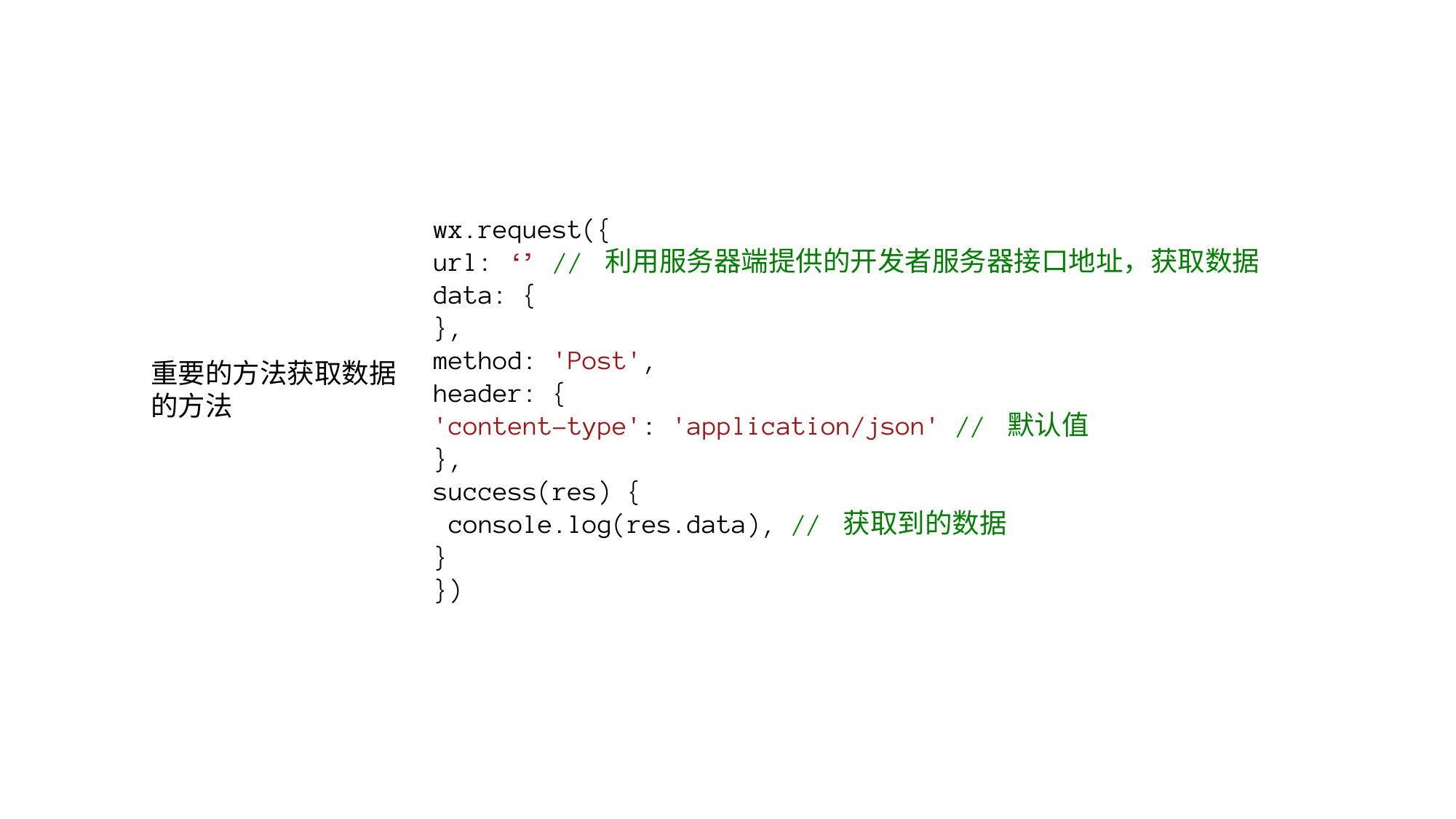

wx.request({
url: ‘’ // 利用服务器端提供的开发者服务器接口地址，获取数据
data: {
},
method: 'Post',
header: {
'content-type': 'application/json' // 默认值
},
success(res) {
 console.log(res.data), // 获取到的数据
}
})
重要的方法获取数据的方法